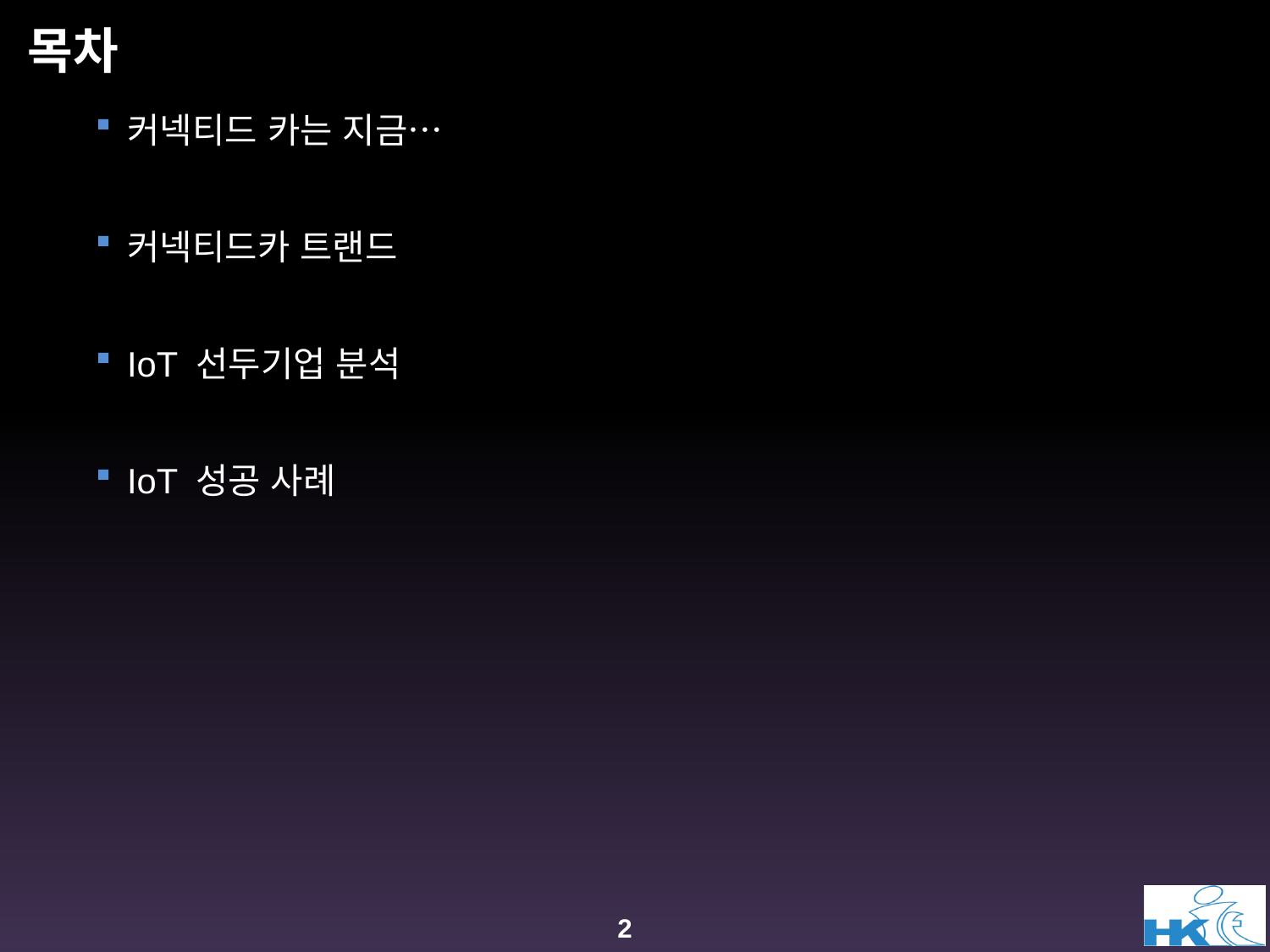

# 목차
커넥티드 카는 지금…

커넥티드카 트랜드

IoT 선두기업 분석

IoT 성공 사례

2